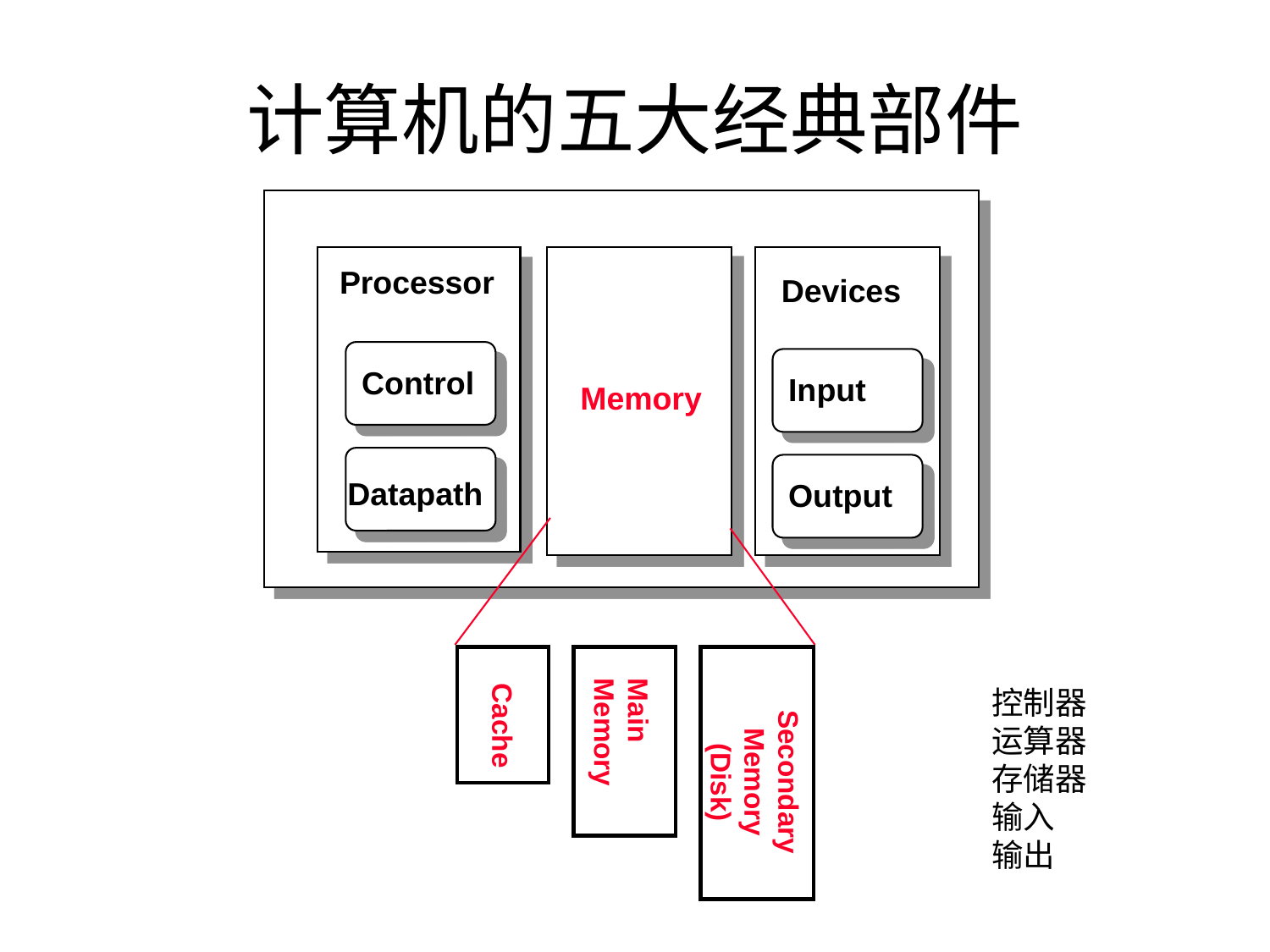

# 计算机的五大经典部件

 Processor
Devices

Control
Input
Memory

Datapath
Output

Cache
Main Memory
Secondary Memory
(Disk)
控制器
运算器
存储器
输入
输出